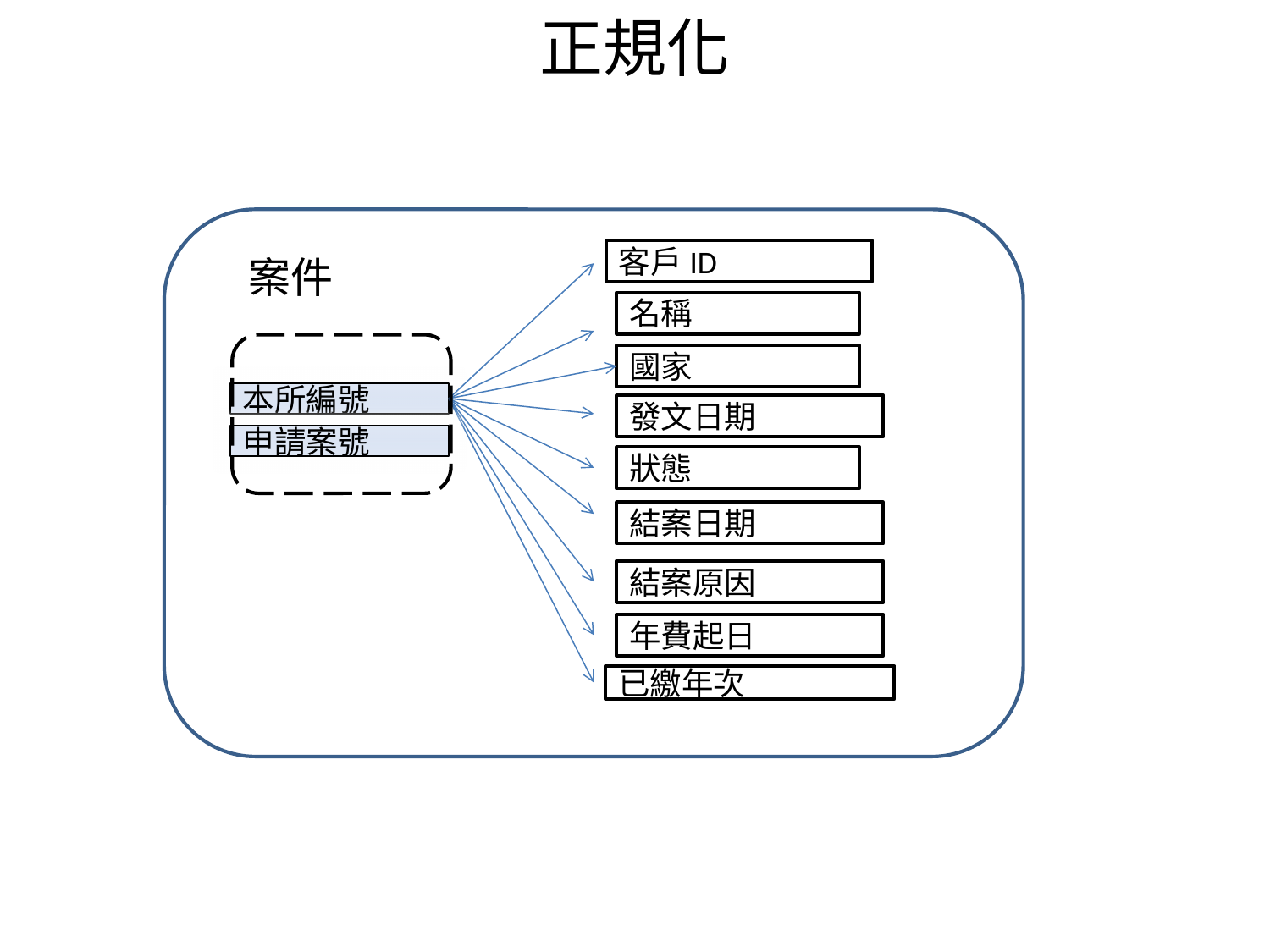

正規化

客戶ID
案件
名稱
國家
本所編號
發文日期
申請案號
狀態
結案日期
結案原因
年費起日
已繳年次